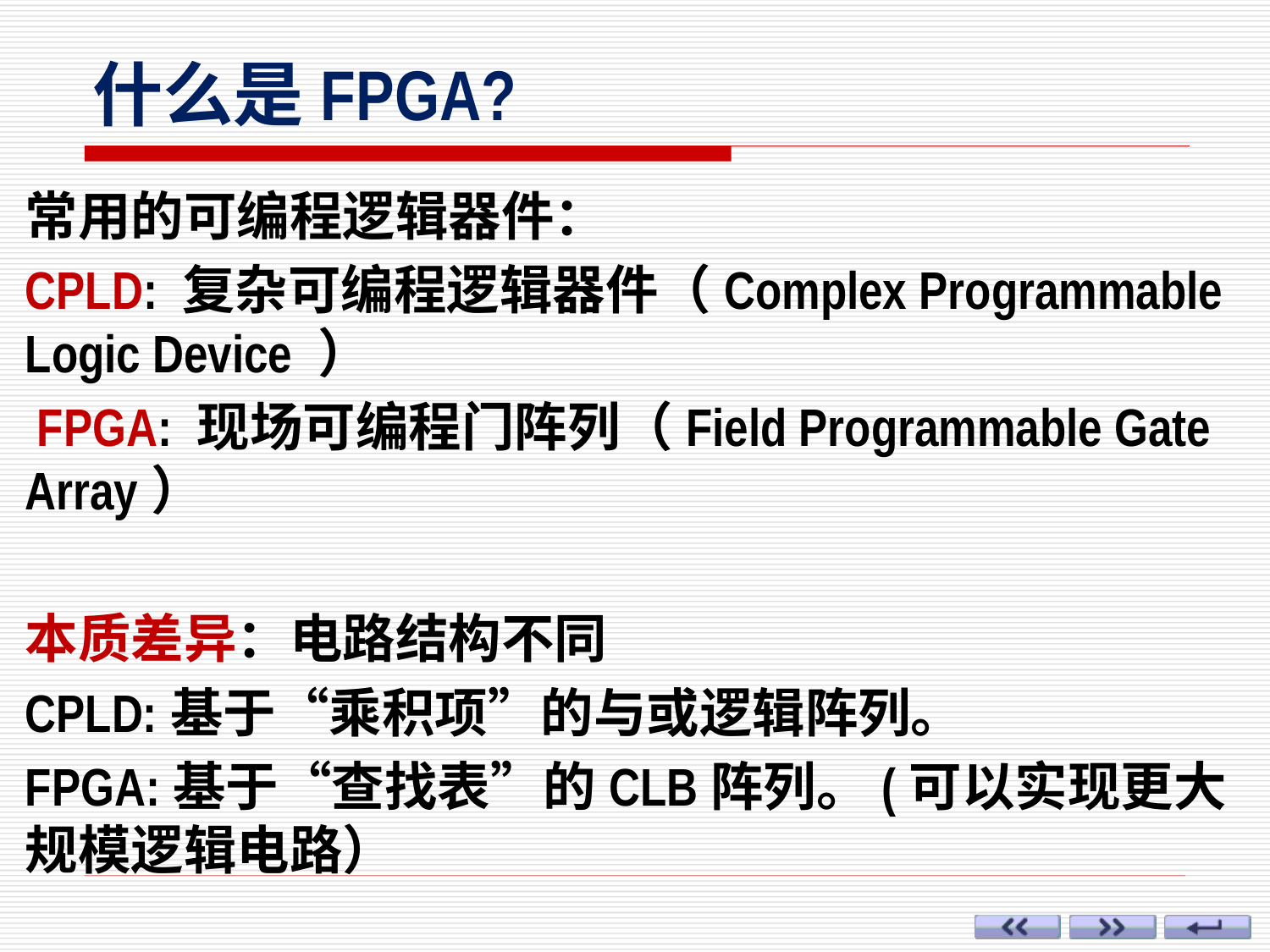

# 什么是FPGA?
常用的可编程逻辑器件：
CPLD: 复杂可编程逻辑器件（Complex Programmable Logic Device ）
 FPGA: 现场可编程门阵列（Field Programmable Gate Array）

本质差异：电路结构不同
CPLD:基于“乘积项”的与或逻辑阵列。
FPGA:基于“查找表”的CLB阵列。(可以实现更大规模逻辑电路）